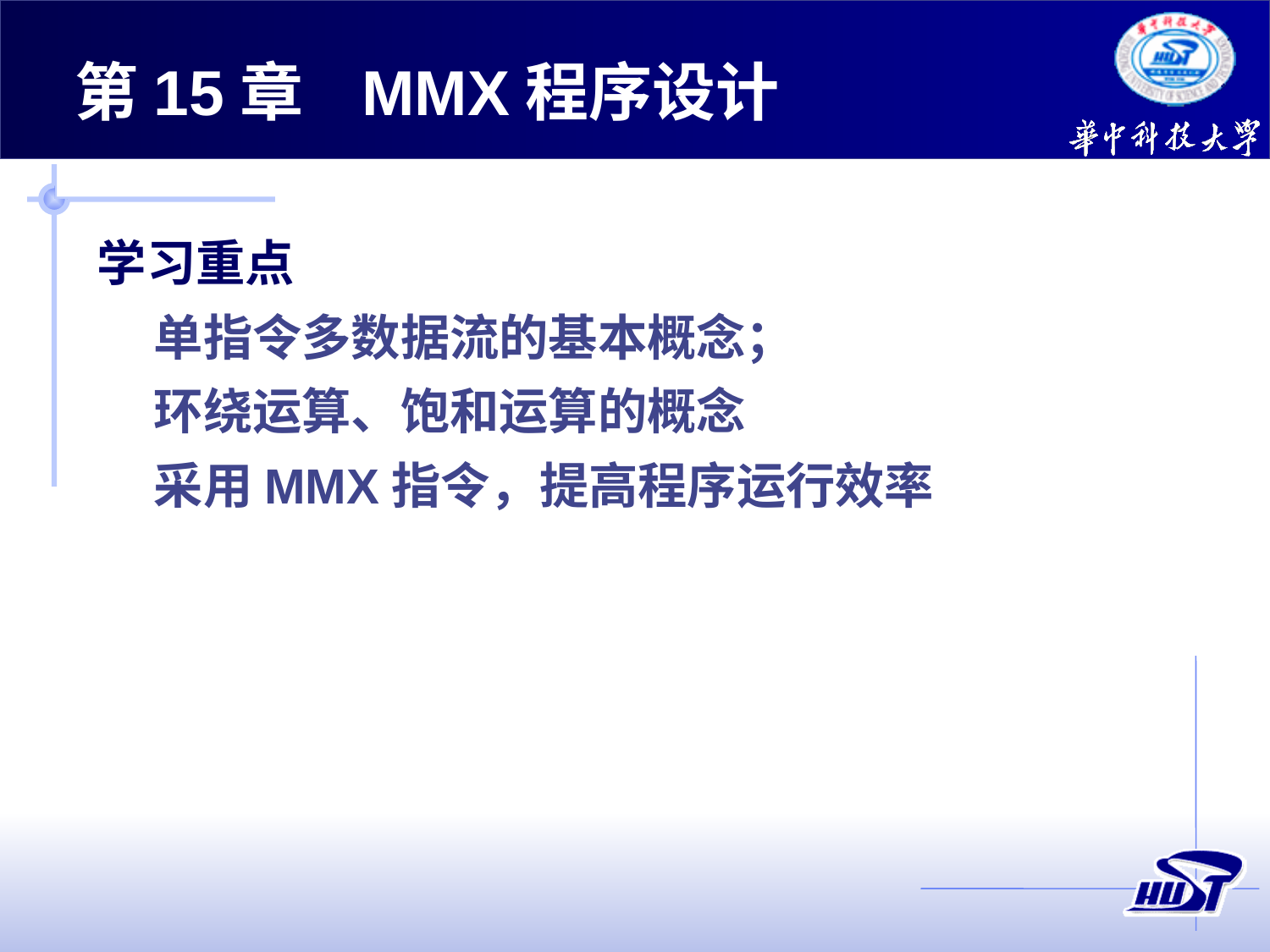

第15章   MMX程序设计
学习重点
    单指令多数据流的基本概念；
    环绕运算、饱和运算的概念
    采用MMX指令，提高程序运行效率